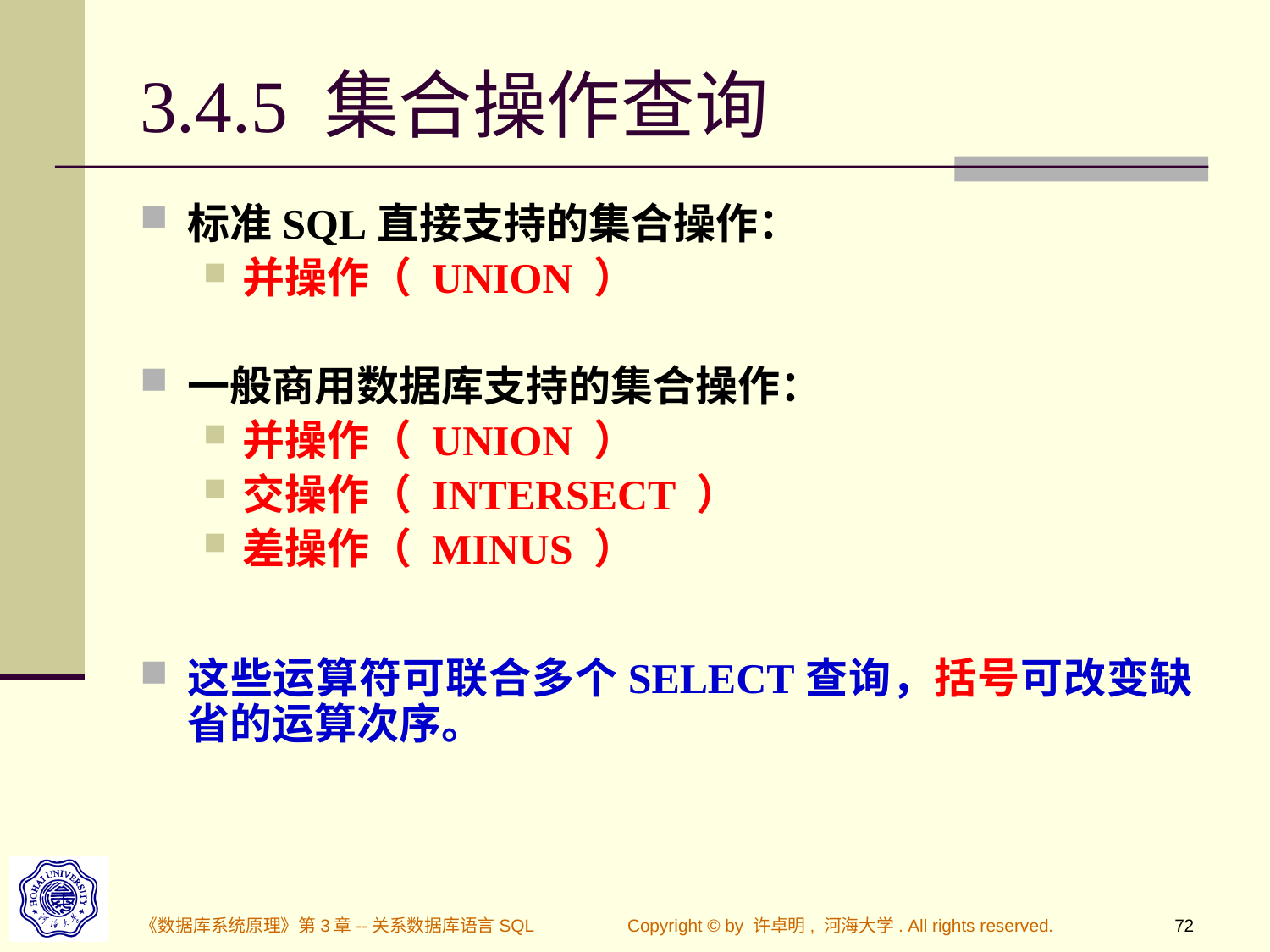

# 3.4.5 集合操作查询
标准SQL直接支持的集合操作：
并操作（ UNION ）

一般商用数据库支持的集合操作：
并操作（ UNION ）
交操作（ INTERSECT ）
差操作（ MINUS ）

这些运算符可联合多个SELECT查询，括号可改变缺省的运算次序。
《数据库系统原理》第3章--关系数据库语言SQL
Copyright © by 许卓明, 河海大学. All rights reserved.
72